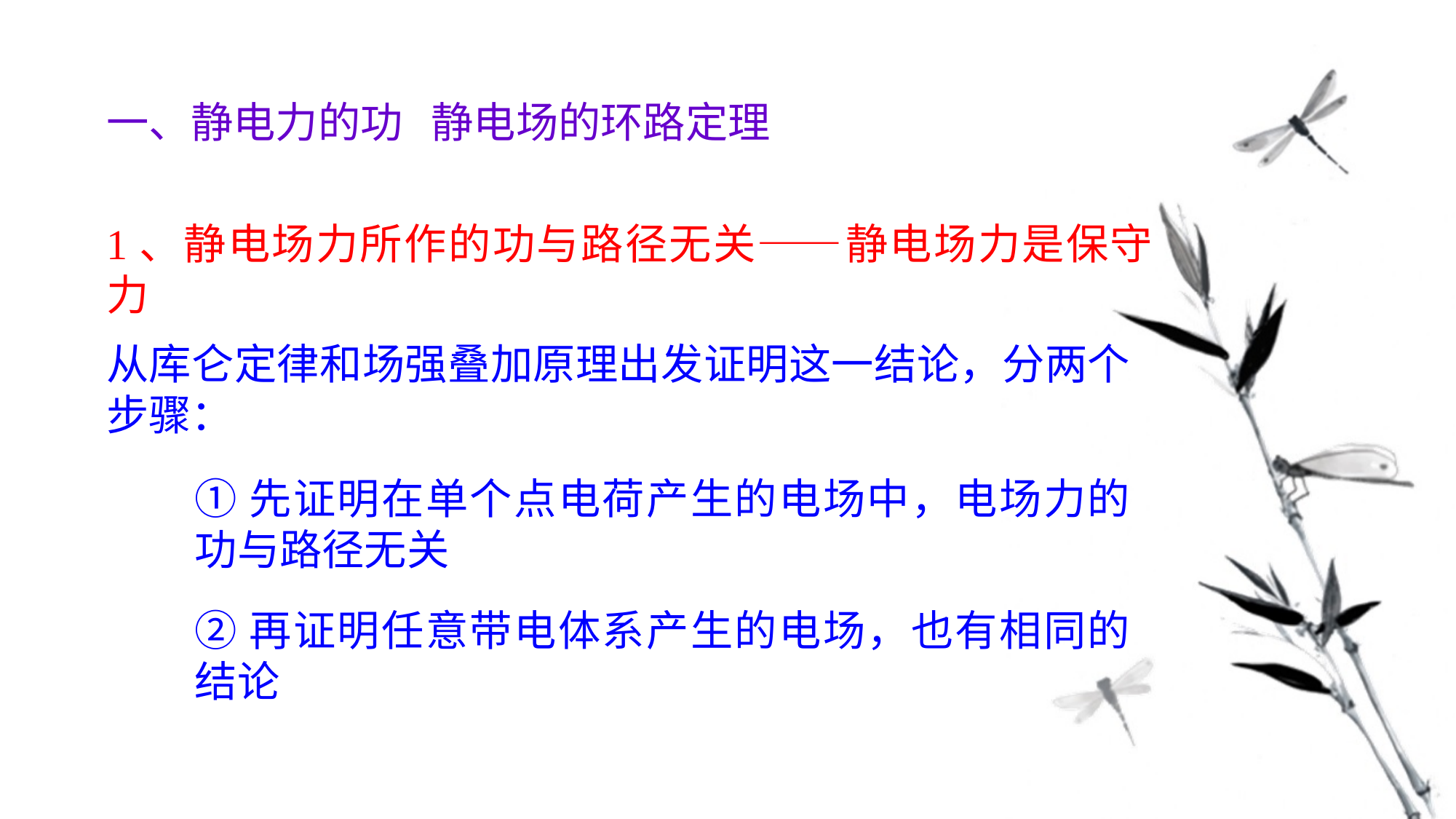

一、静电力的功   静电场的环路定理
1、静电场力所作的功与路径无关——静电场力是保守力
从库仑定律和场强叠加原理出发证明这一结论，分两个步骤：
①先证明在单个点电荷产生的电场中，电场力的功与路径无关
②再证明任意带电体系产生的电场，也有相同的结论